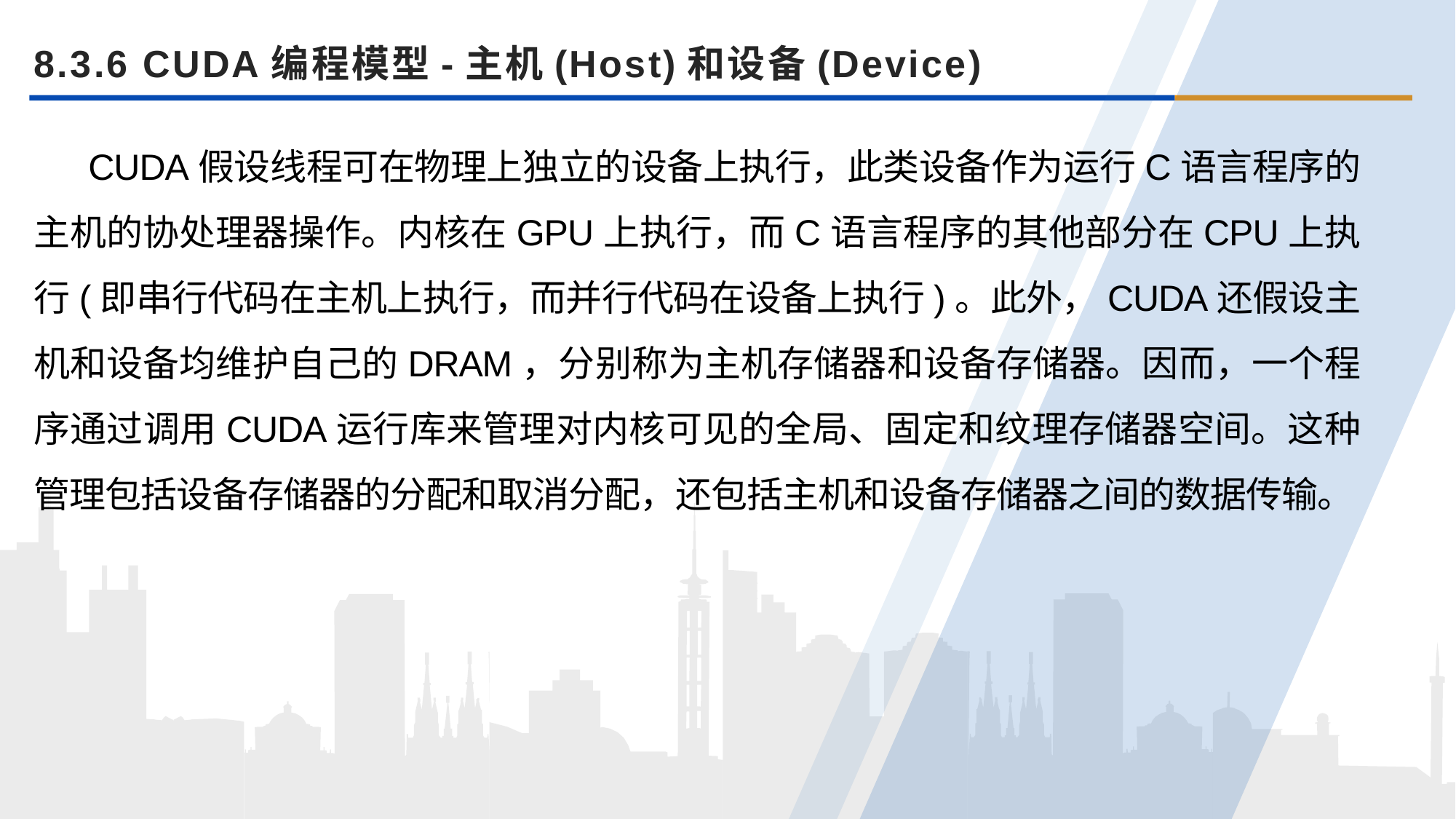

8.3.6 CUDA编程模型-主机(Host)和设备(Device)
CUDA假设线程可在物理上独立的设备上执行，此类设备作为运行C语言程序的主机的协处理器操作。内核在GPU上执行，而C语言程序的其他部分在CPU上执行(即串行代码在主机上执行，而并行代码在设备上执行)。此外，CUDA还假设主机和设备均维护自己的DRAM，分别称为主机存储器和设备存储器。因而，一个程序通过调用CUDA运行库来管理对内核可见的全局、固定和纹理存储器空间。这种管理包括设备存储器的分配和取消分配，还包括主机和设备存储器之间的数据传输。